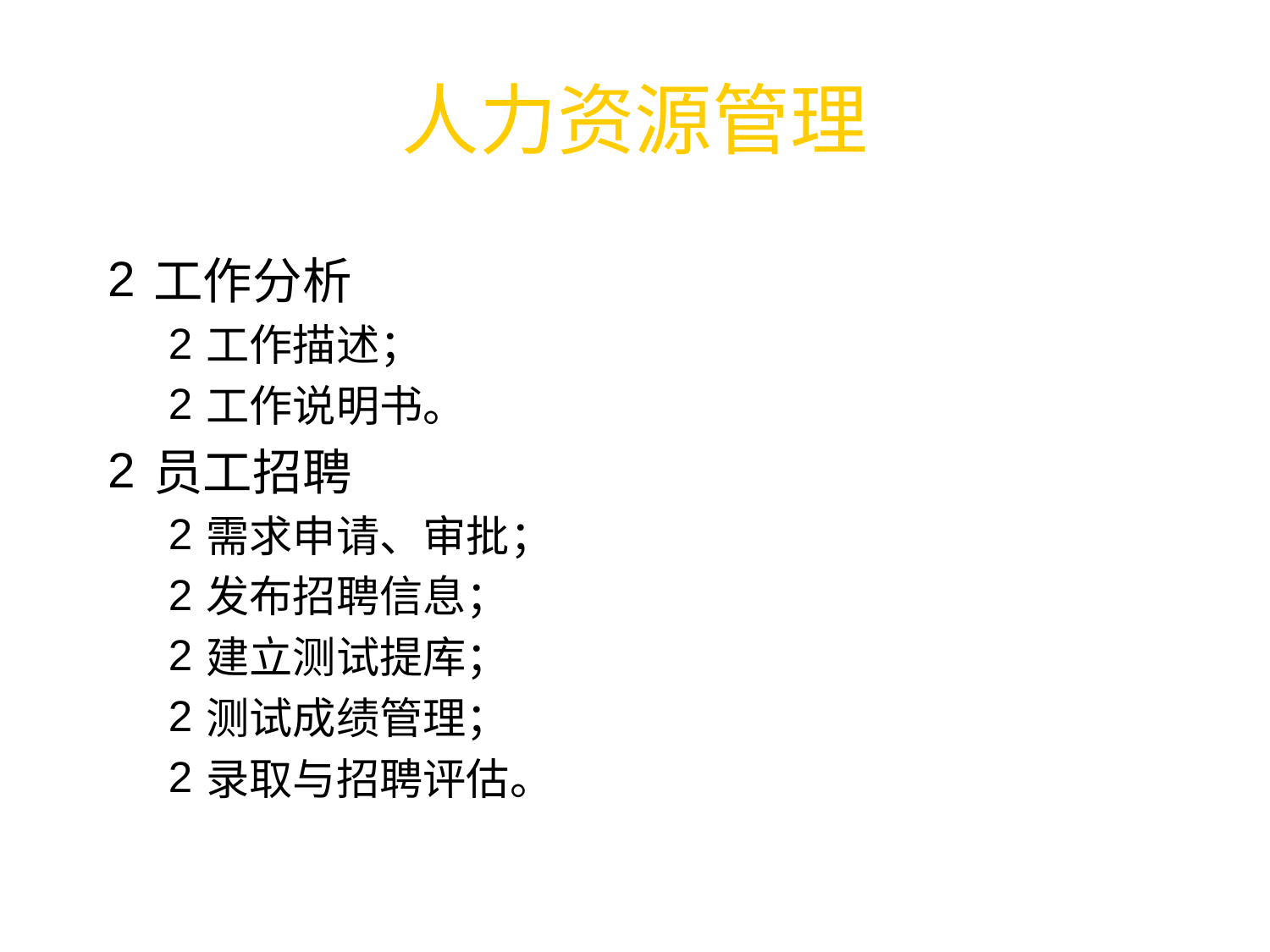

# 人力资源管理
工作分析
工作描述；
工作说明书。
员工招聘
需求申请、审批；
发布招聘信息；
建立测试提库；
测试成绩管理；
录取与招聘评估。